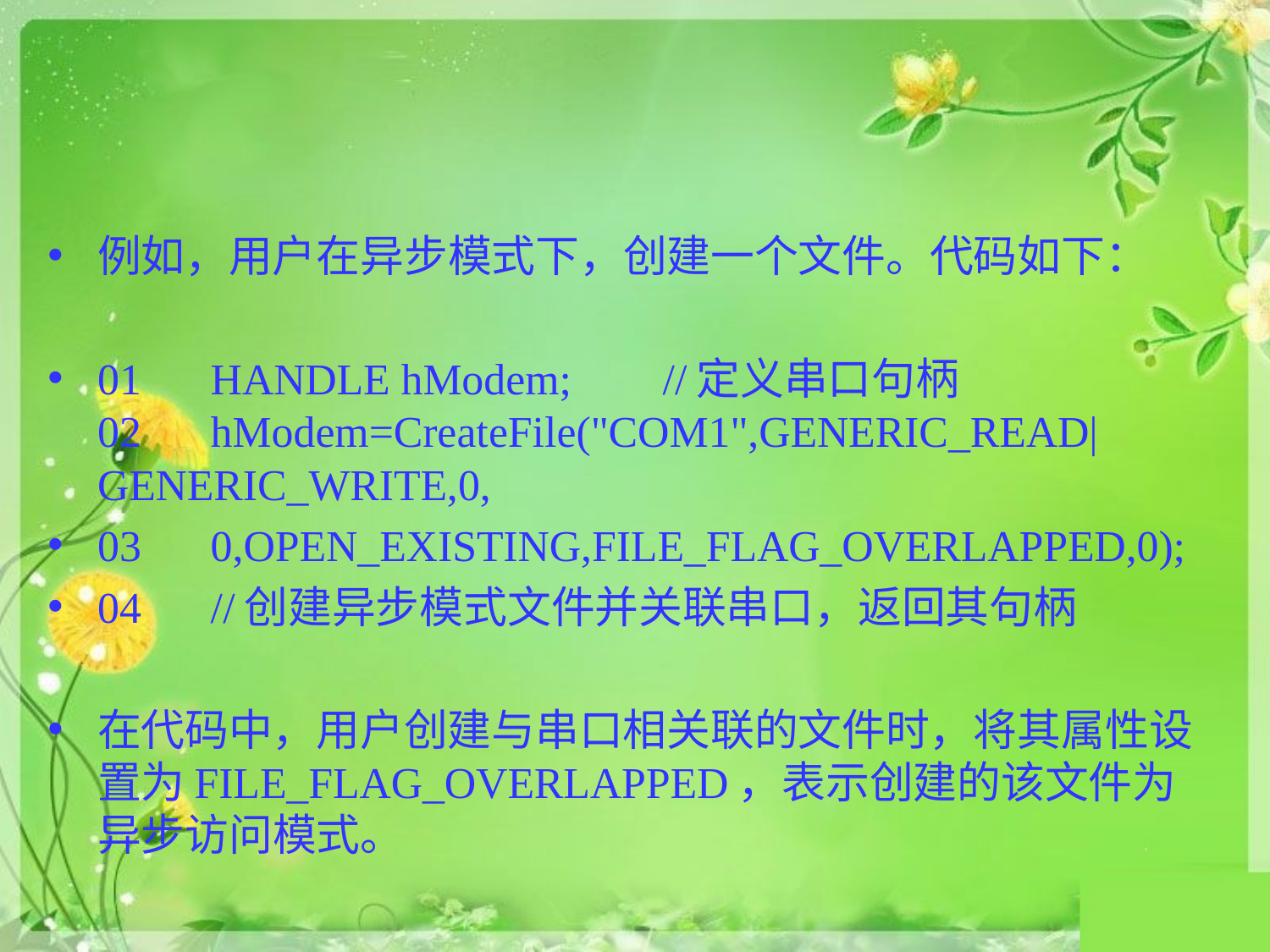

#
例如，用户在异步模式下，创建一个文件。代码如下：

01	HANDLE hModem;  			//定义串口句柄
02	hModem=CreateFile("COM1",GENERIC_READ|GENERIC_WRITE,0,
03					0,OPEN_EXISTING,FILE_FLAG_OVERLAPPED,0);
04	//创建异步模式文件并关联串口，返回其句柄

在代码中，用户创建与串口相关联的文件时，将其属性设置为FILE_FLAG_OVERLAPPED，表示创建的该文件为异步访问模式。